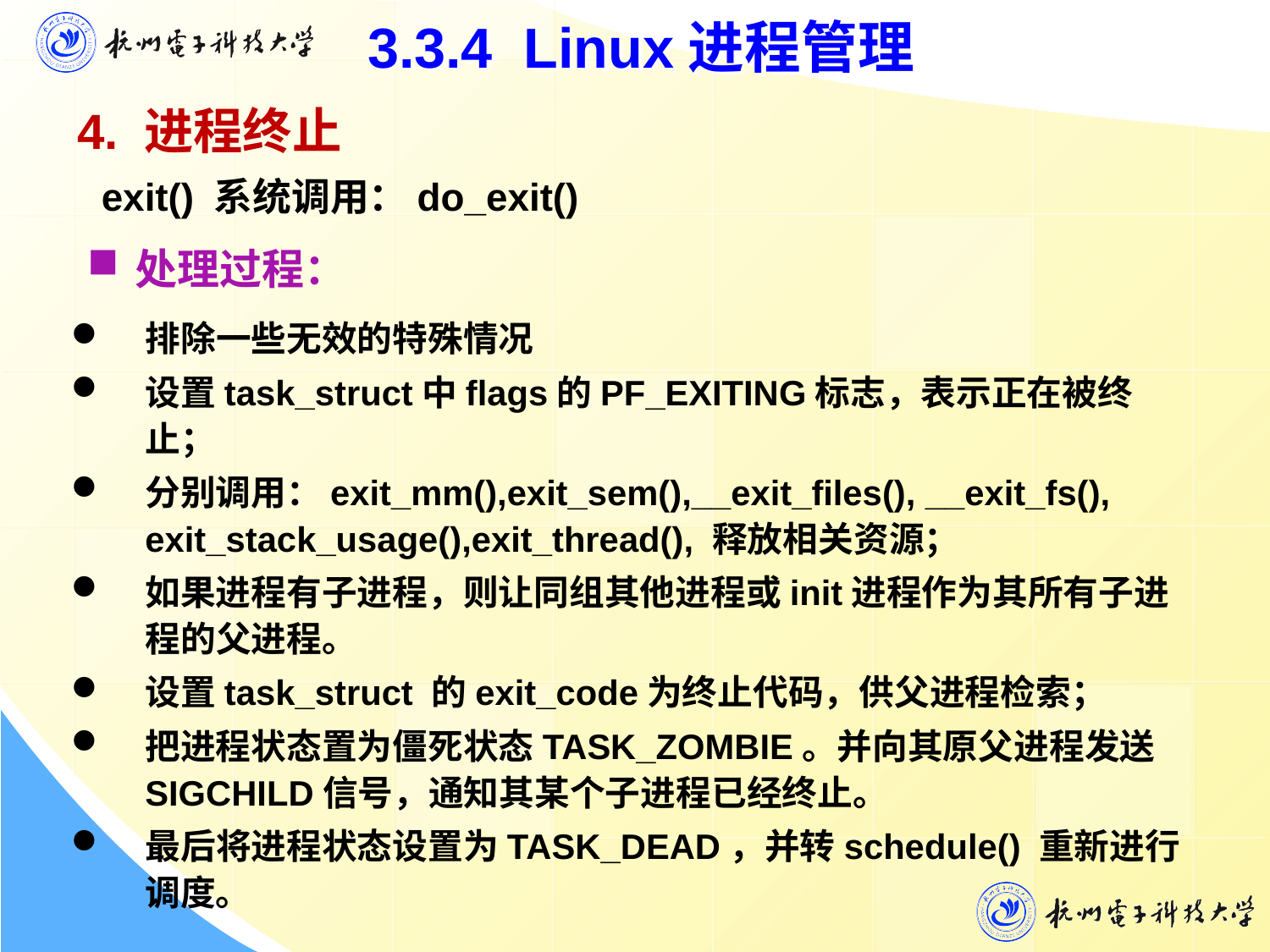

# 3.3.4  Linux进程管理
4. 进程终止
exit() 系统调用：do_exit()
处理过程：

排除一些无效的特殊情况
设置task_struct中flags的PF_EXITING标志，表示正在被终止；
分别调用：exit_mm(),exit_sem(),__exit_files(), __exit_fs(), exit_stack_usage(),exit_thread(), 释放相关资源；
如果进程有子进程，则让同组其他进程或init进程作为其所有子进程的父进程。
设置task_struct 的exit_code为终止代码，供父进程检索；
把进程状态置为僵死状态TASK_ZOMBIE。并向其原父进程发送SIGCHILD信号，通知其某个子进程已经终止。
最后将进程状态设置为TASK_DEAD，并转schedule() 重新进行调度。